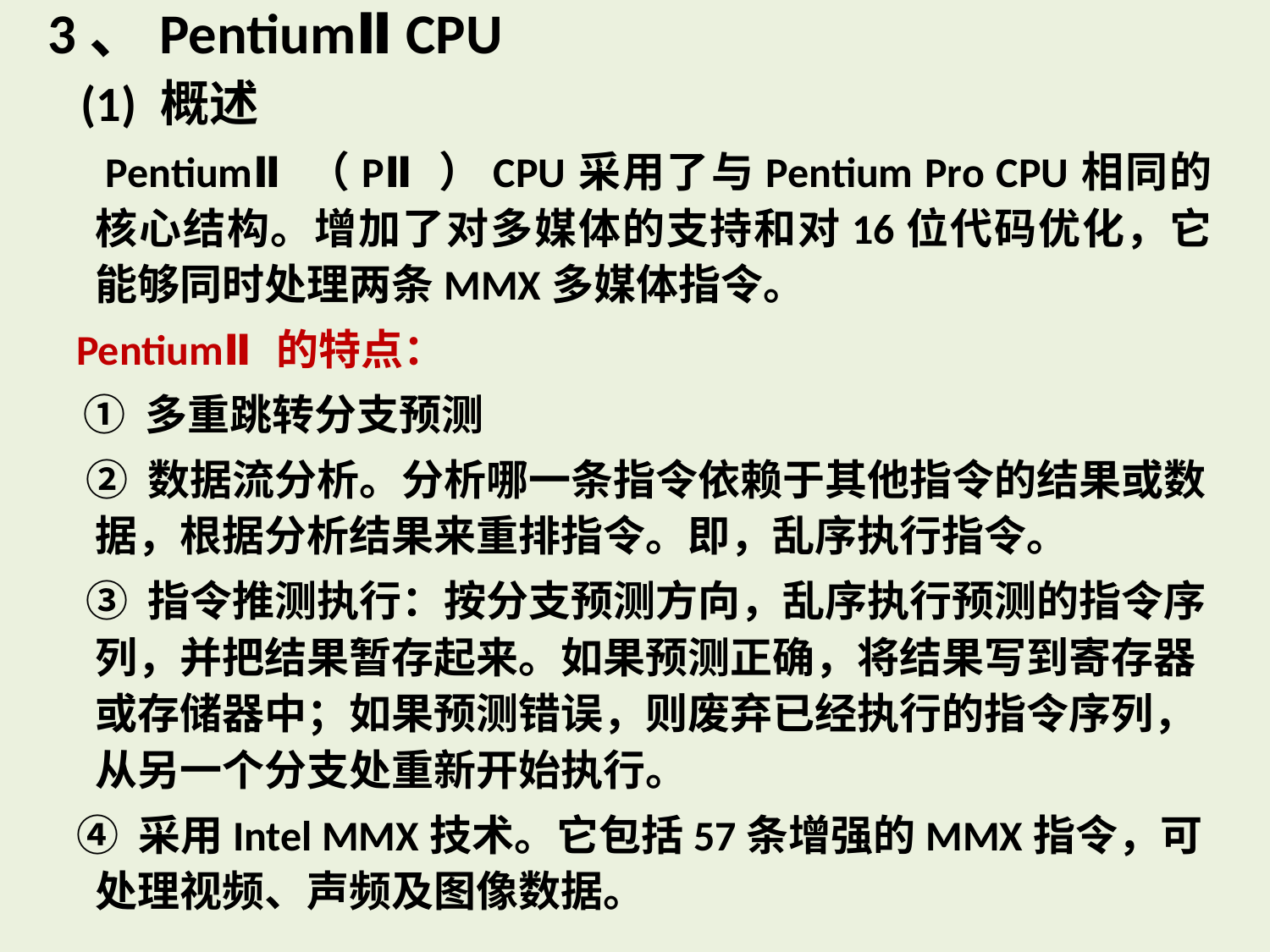

3、PentiumⅡ CPU
   (1) 概述
     PentiumⅡ（PⅡ）CPU采用了与Pentium Pro CPU相同的核心结构。增加了对多媒体的支持和对16位代码优化，它能够同时处理两条MMX多媒体指令。
    PentiumⅡ的特点：
     ① 多重跳转分支预测
    ② 数据流分析。分析哪一条指令依赖于其他指令的结果或数据，根据分析结果来重排指令。即，乱序执行指令。
    ③ 指令推测执行：按分支预测方向，乱序执行预测的指令序列，并把结果暂存起来。如果预测正确，将结果写到寄存器或存储器中；如果预测错误，则废弃已经执行的指令序列，从另一个分支处重新开始执行。
   ④ 采用Intel MMX技术。它包括57条增强的MMX指令，可处理视频、声频及图像数据。
22